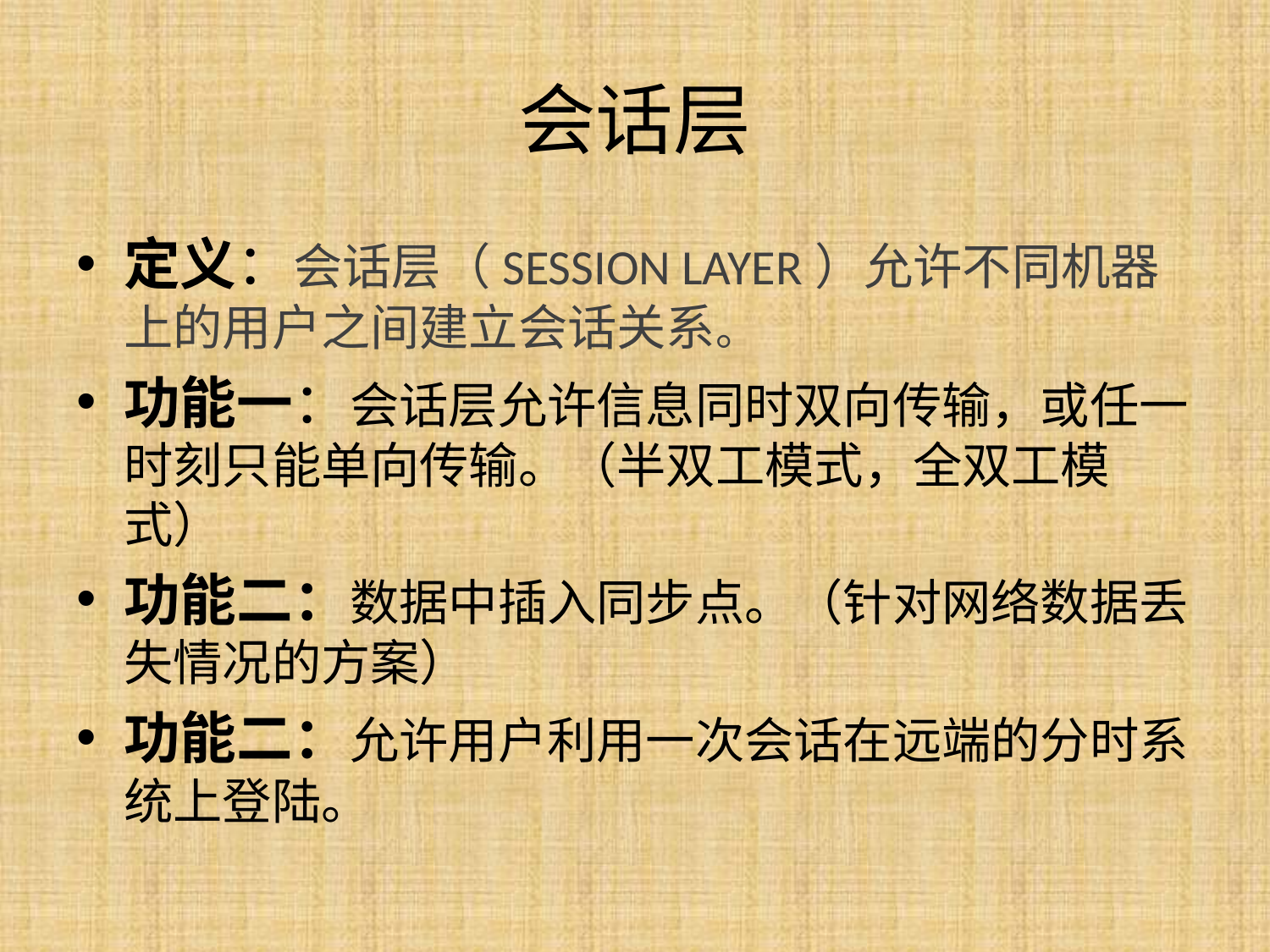

# 会话层
定义：会话层（SESSION LAYER）允许不同机器上的用户之间建立会话关系。
功能一：会话层允许信息同时双向传输，或任一时刻只能单向传输。（半双工模式，全双工模式）
功能二：数据中插入同步点。（针对网络数据丢失情况的方案）
功能二：允许用户利用一次会话在远端的分时系统上登陆。